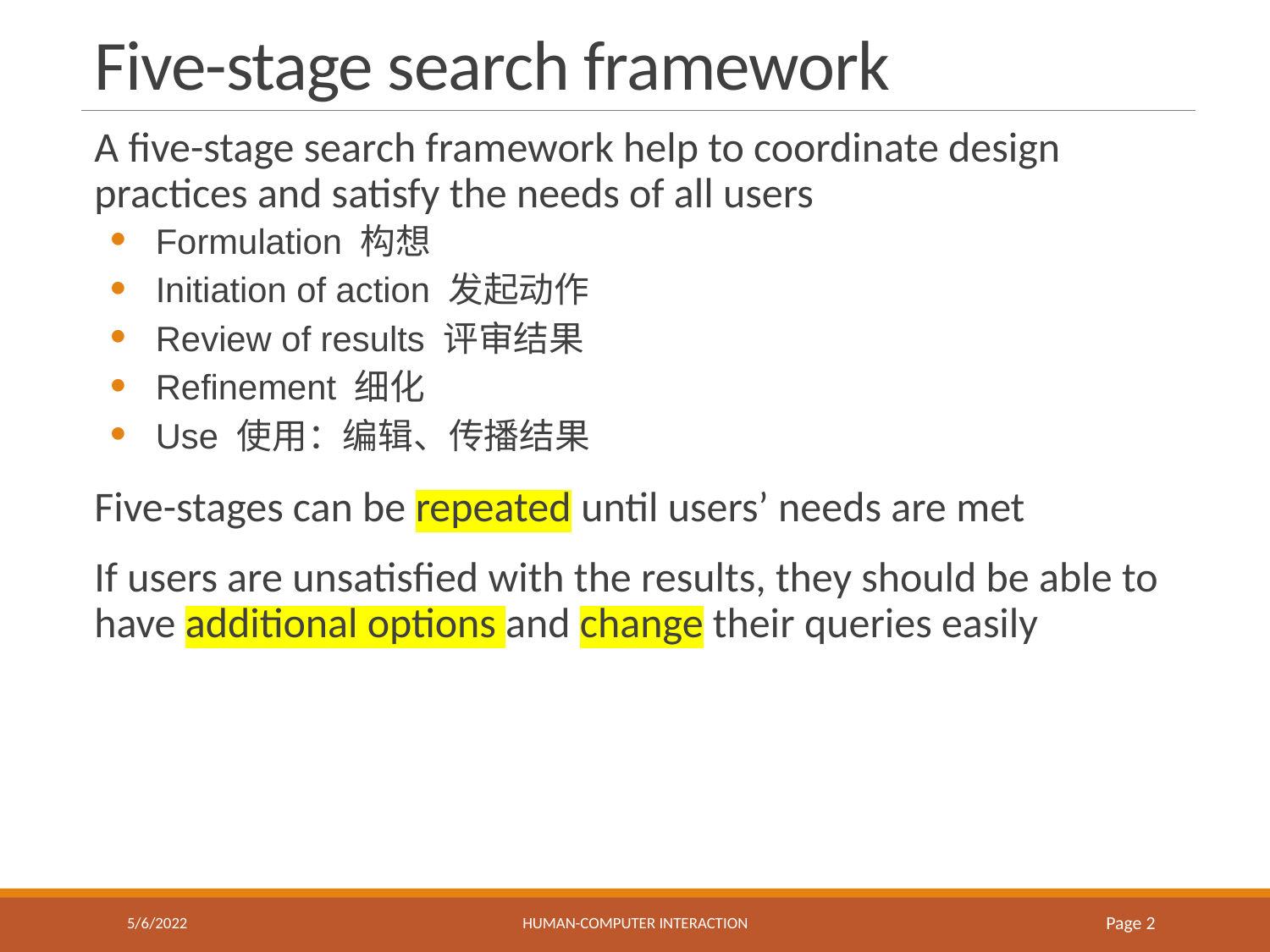

# Five-stage search framework
A five-stage search framework help to coordinate design practices and satisfy the needs of all users
Formulation 构想
Initiation of action 发起动作
Review of results 评审结果
Refinement 细化
Use 使用：编辑、传播结果
Five-stages can be repeated until users’ needs are met
If users are unsatisfied with the results, they should be able to have additional options and change their queries easily

5/6/2022
Human-computer interaction
2